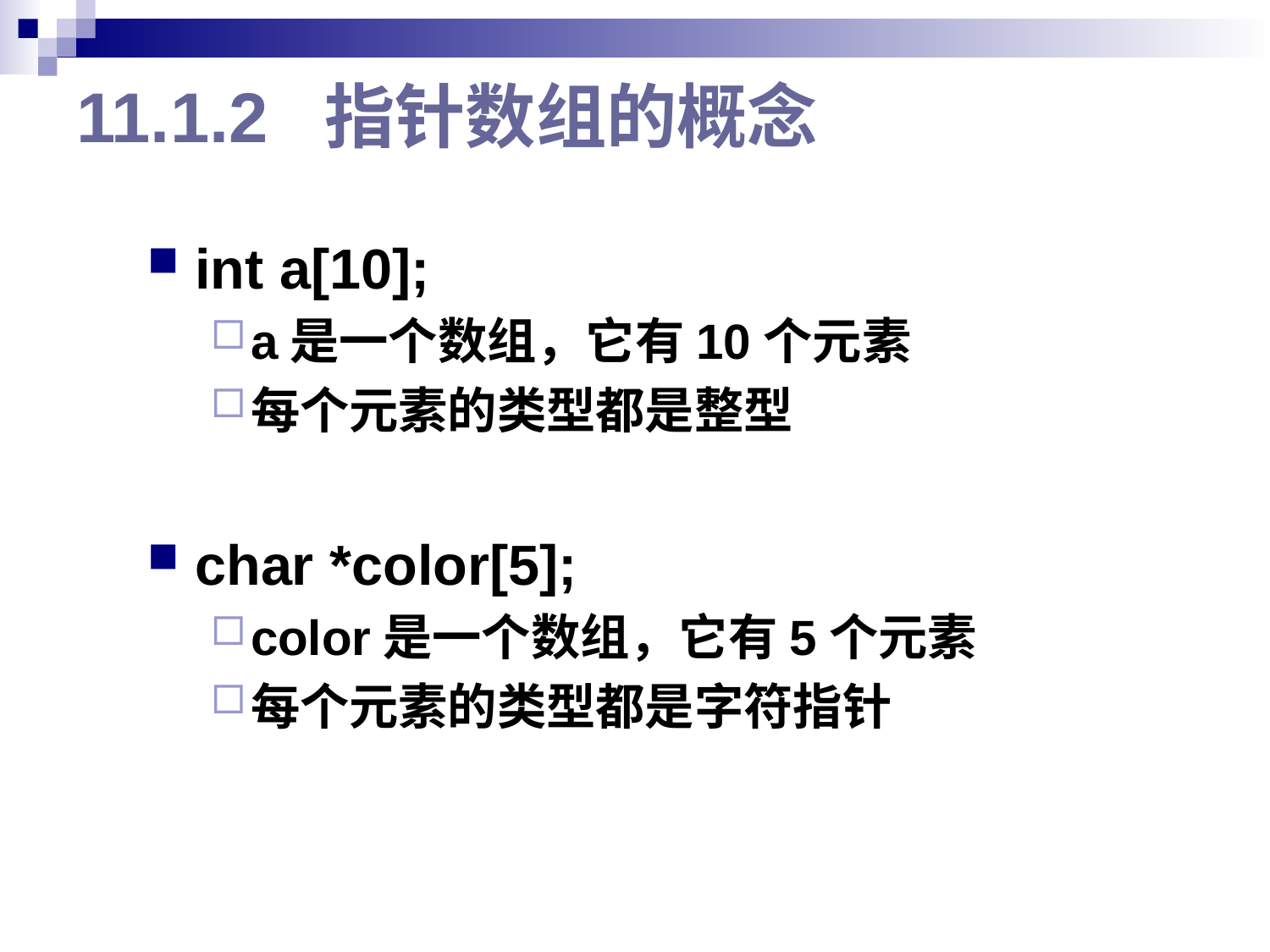

# 11.1.2  指针数组的概念
int a[10];
a是一个数组，它有10个元素
每个元素的类型都是整型

char *color[5];
color是一个数组，它有5个元素
每个元素的类型都是字符指针